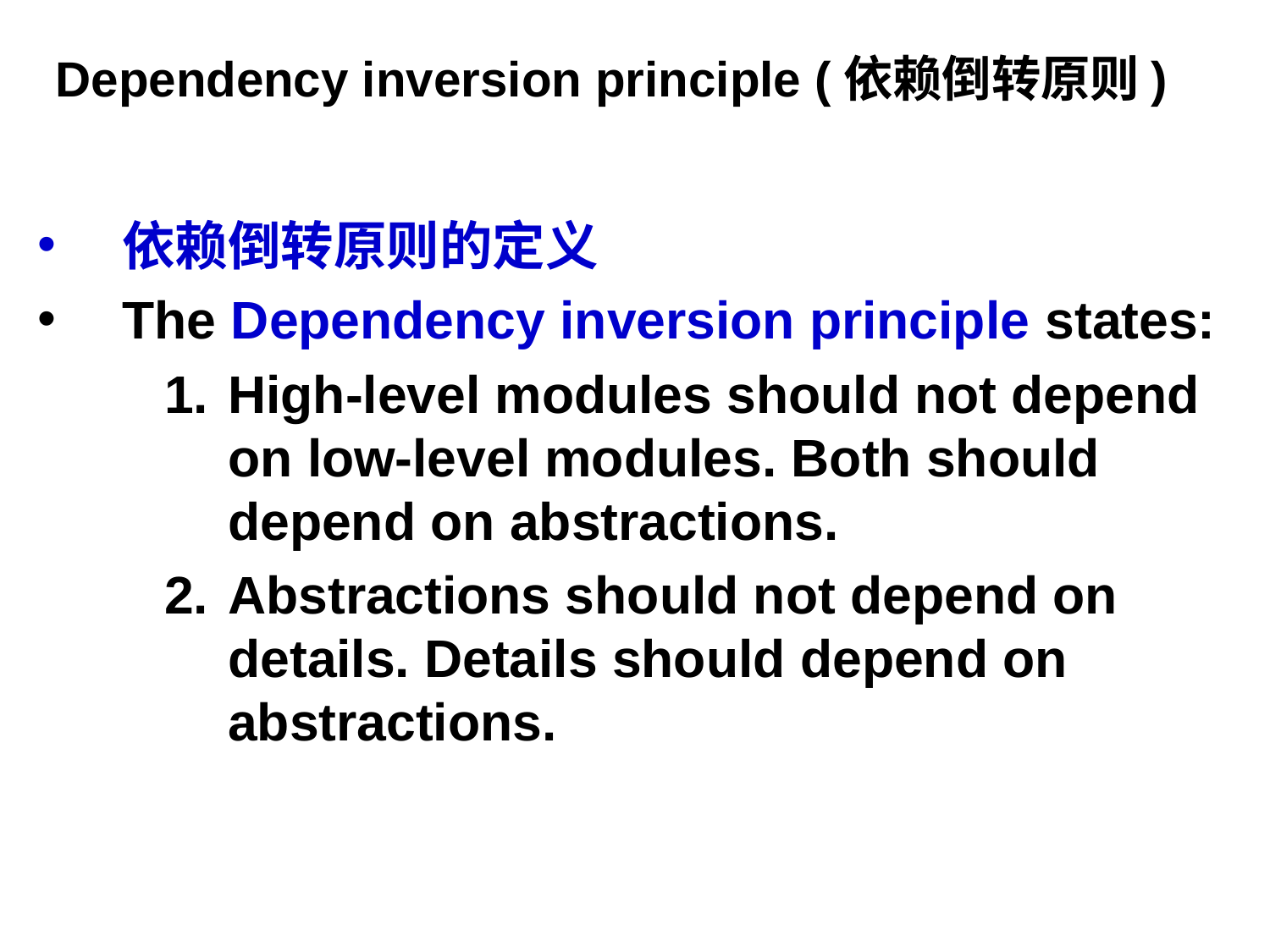

Dependency inversion principle (依赖倒转原则)
依赖倒转原则的定义
The Dependency inversion principle states:
High-level modules should not depend on low-level modules. Both should depend on abstractions.
Abstractions should not depend on details. Details should depend on abstractions.